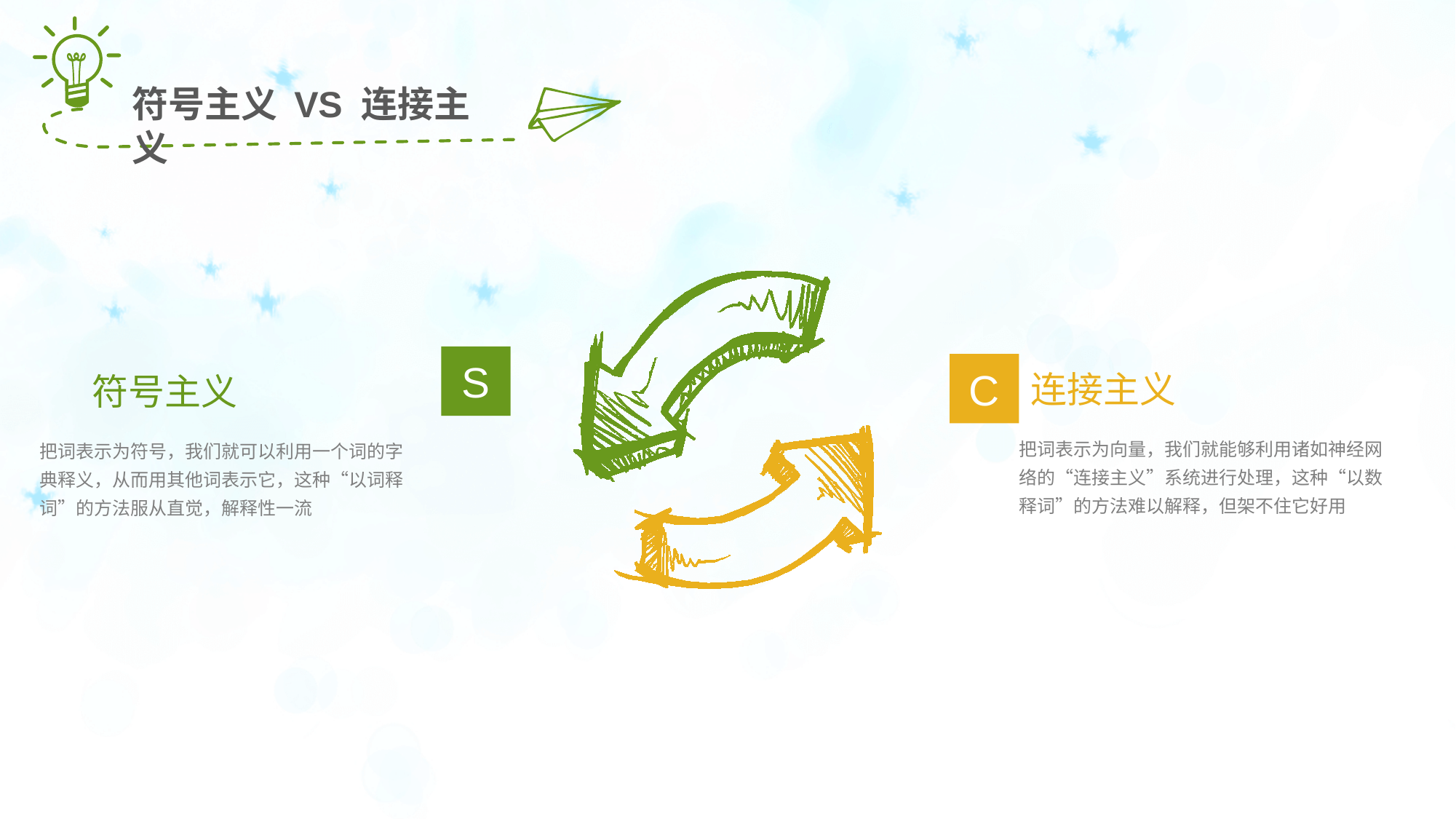

符号主义 VS 连接主义

S
C
连接主义
符号主义

把词表示为向量，我们就能够利用诸如神经网络的“连接主义”系统进行处理，这种“以数释词”的方法难以解释，但架不住它好用
把词表示为符号，我们就可以利用一个词的字典释义，从而用其他词表示它，这种“以词释词”的方法服从直觉，解释性一流